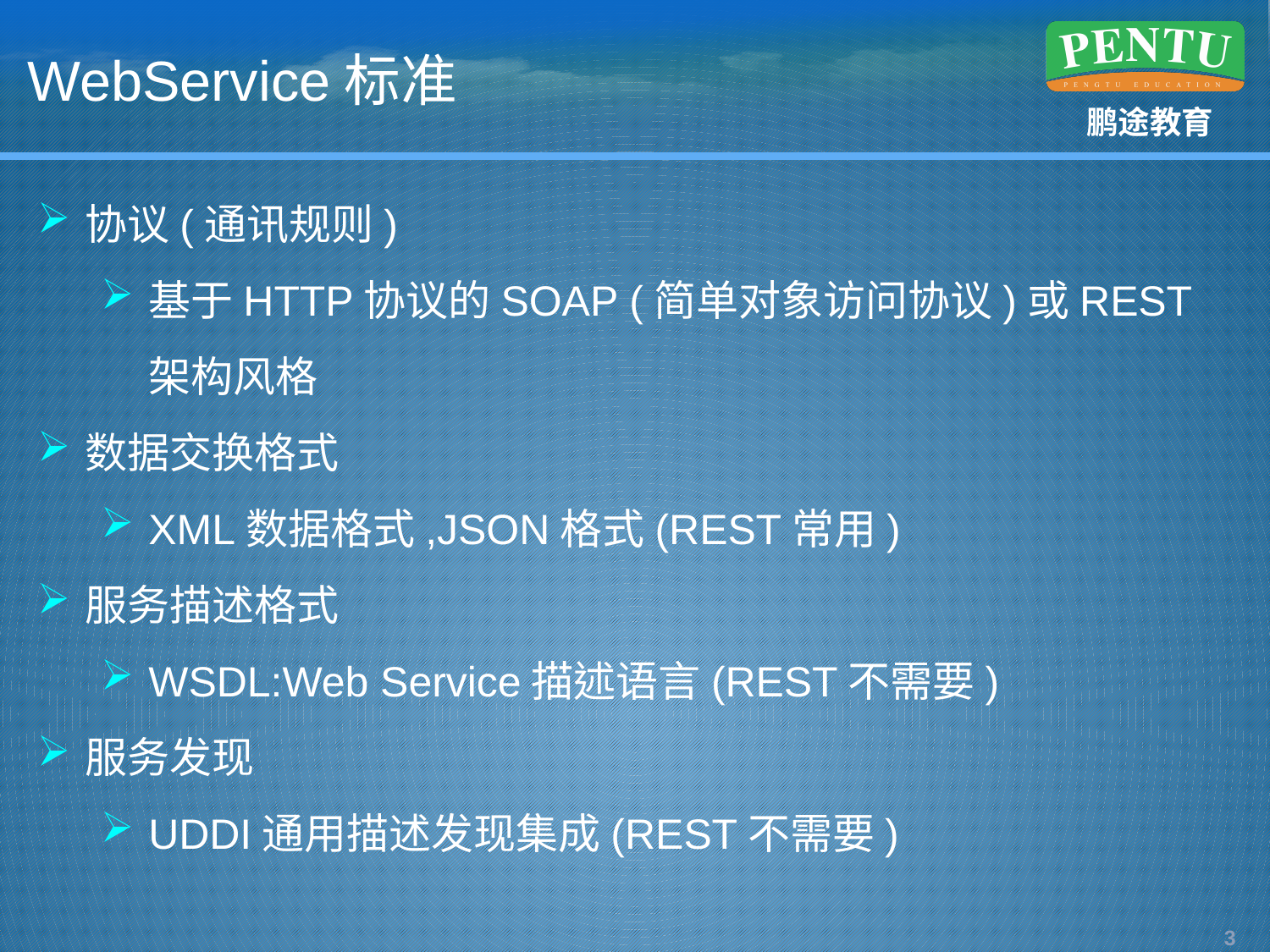

# WebService标准
协议(通讯规则)
基于HTTP协议的SOAP (简单对象访问协议)或REST架构风格
数据交换格式
XML数据格式,JSON格式(REST常用)
服务描述格式
WSDL:Web Service描述语言(REST不需要)
服务发现
UDDI通用描述发现集成(REST不需要)
3